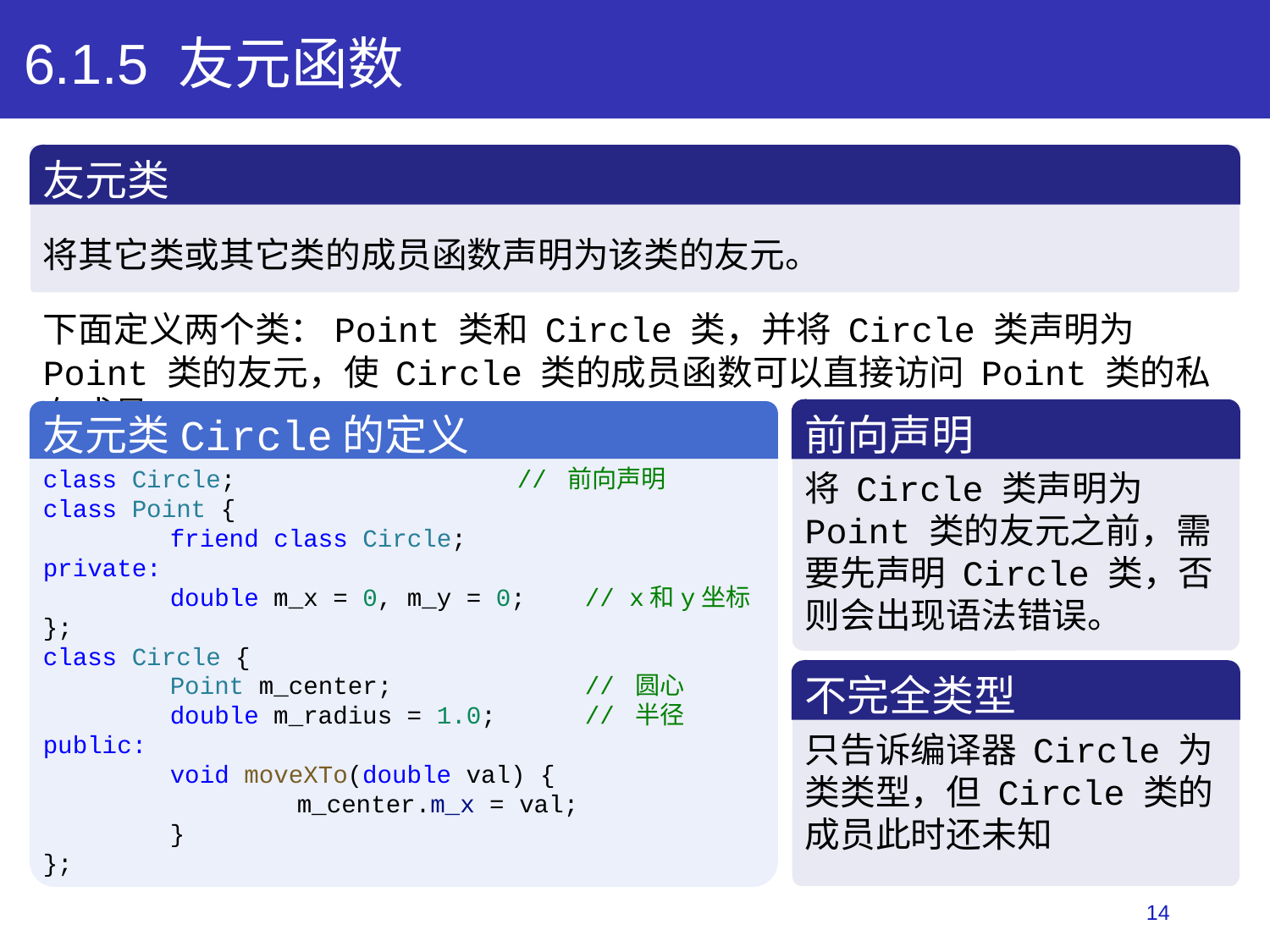

6.1.5 友元函数

友元类
将其它类或其它类的成员函数声明为该类的友元。
下面定义两个类：Point 类和 Circle 类，并将 Circle 类声明为 Point 类的友元，使 Circle 类的成员函数可以直接访问 Point 类的私有成员

前向声明
将 Circle 类声明为 Point 类的友元之前，需要先声明 Circle 类，否则会出现语法错误。

友元类Circle的定义
class Circle;                   // 前向声明
class Point {
	friend class Circle;
private:
	double m_x = 0, m_y = 0;    // x和y坐标
};
class Circle {
	Point m_center;             // 圆心
	double m_radius = 1.0;      // 半径
public:
	void moveXTo(double val) {
		m_center.m_x = val;
	}
};

不完全类型
只告诉编译器 Circle 为类类型，但 Circle 类的成员此时还未知
14